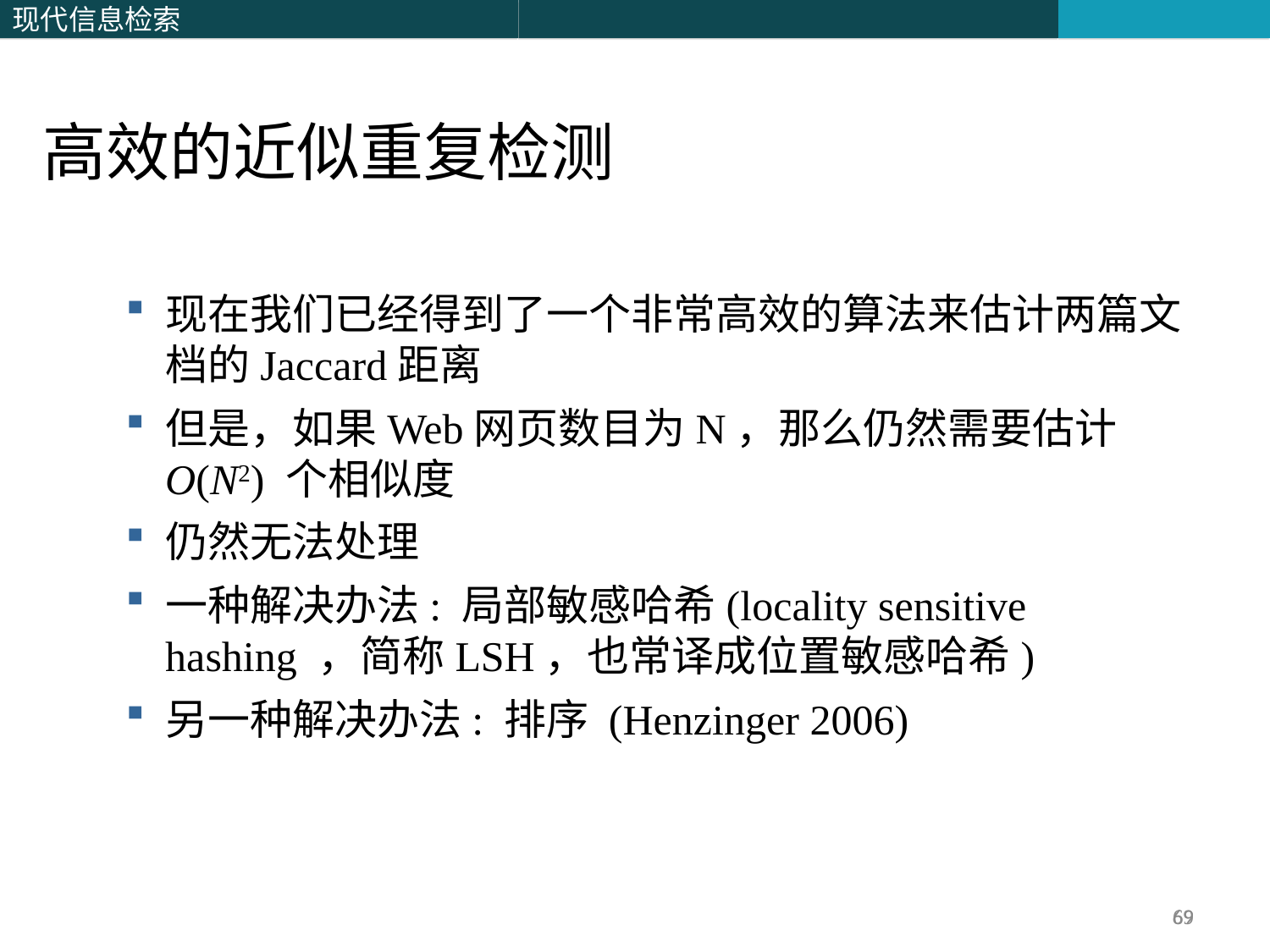

高效的近似重复检测

现在我们已经得到了一个非常高效的算法来估计两篇文档的Jaccard距离
但是，如果Web网页数目为N，那么仍然需要估计O(N2) 个相似度
仍然无法处理
一种解决办法: 局部敏感哈希(locality sensitive hashing ，简称LSH，也常译成位置敏感哈希)
另一种解决办法: 排序 (Henzinger 2006)
69
69